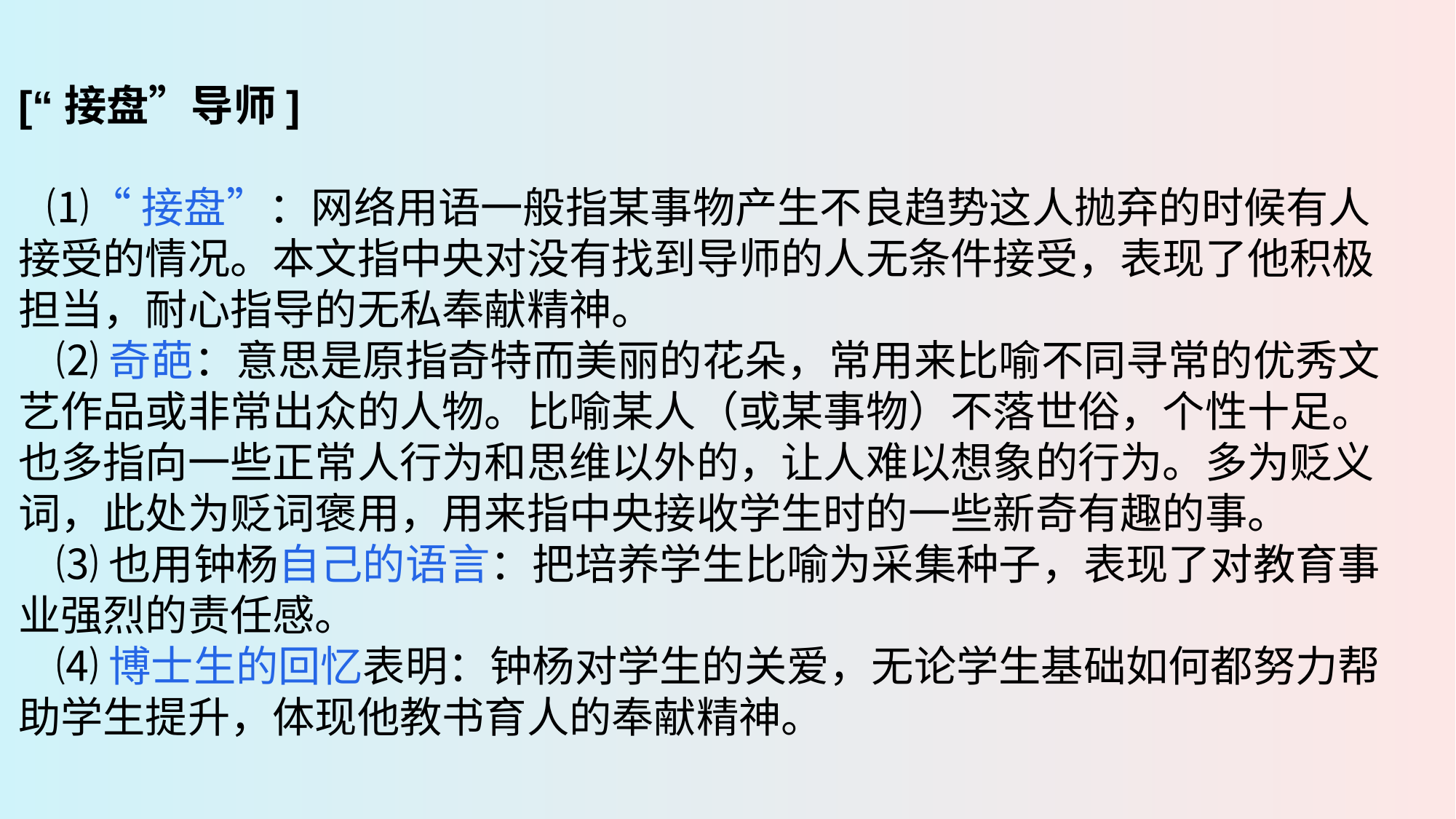

[“接盘”导师]

   ⑴“接盘”：网络用语一般指某事物产生不良趋势这人抛弃的时候有人接受的情况。本文指中央对没有找到导师的人无条件接受，表现了他积极担当，耐心指导的无私奉献精神。
    ⑵奇葩：意思是原指奇特而美丽的花朵，常用来比喻不同寻常的优秀文艺作品或非常出众的人物。比喻某人（或某事物）不落世俗，个性十足。也多指向一些正常人行为和思维以外的，让人难以想象的行为。多为贬义词，此处为贬词褒用，用来指中央接收学生时的一些新奇有趣的事。
    ⑶也用钟杨自己的语言：把培养学生比喻为采集种子，表现了对教育事业强烈的责任感。
    ⑷博士生的回忆表明：钟杨对学生的关爱，无论学生基础如何都努力帮助学生提升，体现他教书育人的奉献精神。